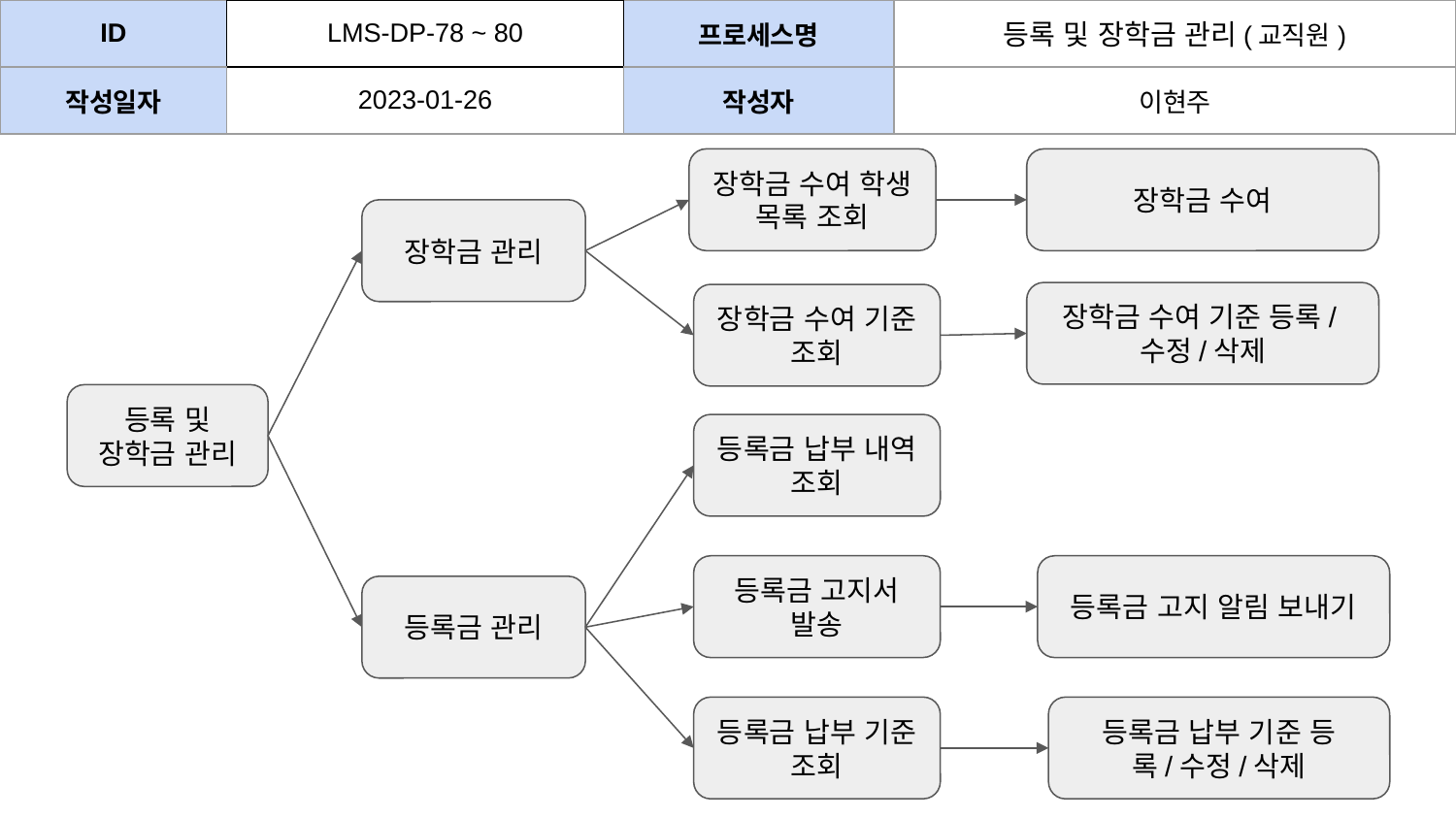

| ID | LMS-DP-78 ~ 80 | 프로세스명 | 등록 및 장학금 관리(교직원) |  |  |
| --- | --- | --- | --- | --- | --- |
| 작성일자 | 2023-01-26 | 작성자 | 이현주 |  |  |
장학금 수여 학생 목록 조회
장학금 수여
장학금 관리
장학금 수여 기준 등록/수정/삭제
장학금 수여 기준 조회
등록 및 장학금 관리
등록금 납부 내역 조회
등록금 고지서 발송
등록금 고지 알림 보내기
등록금 관리
등록금 납부 기준 조회
등록금 납부 기준 등록/수정/삭제